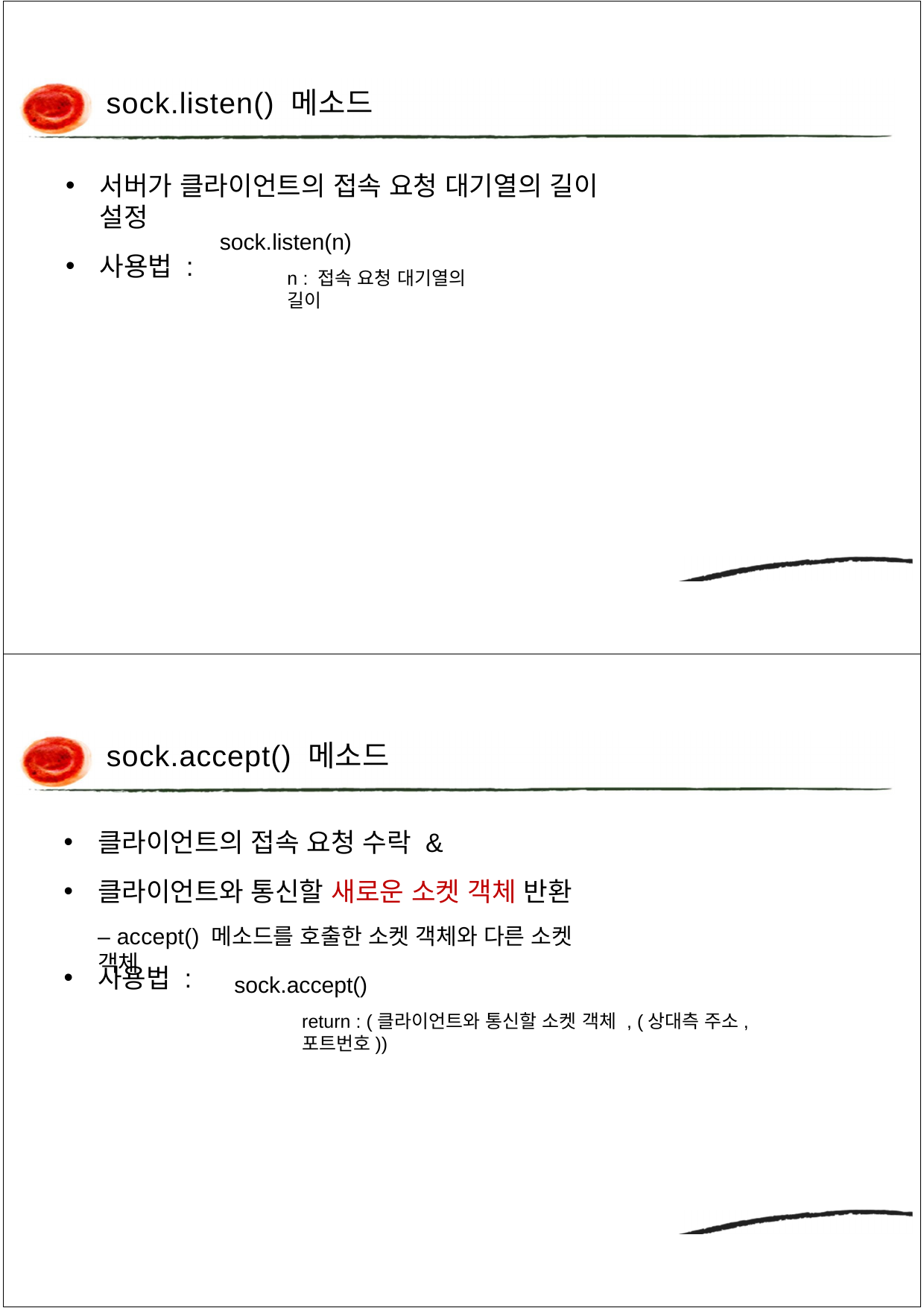

sock.listen() 메소드
서버가 클라이언트의 접속 요청 대기열의 길이 설정
사용법 :
sock.listen(n)
n : 접속 요청 대기열의 길이

sock.accept() 메소드

클라이언트의 접속 요청 수락 &
클라이언트와 통신할 새로운 소켓 객체 반환
– accept() 메소드를 호출한 소켓 객체와 다른 소켓 객체
sock.accept()
return : (클라이언트와 통신할 소켓 객체 , (상대측 주소, 포트번호))
사용법 :